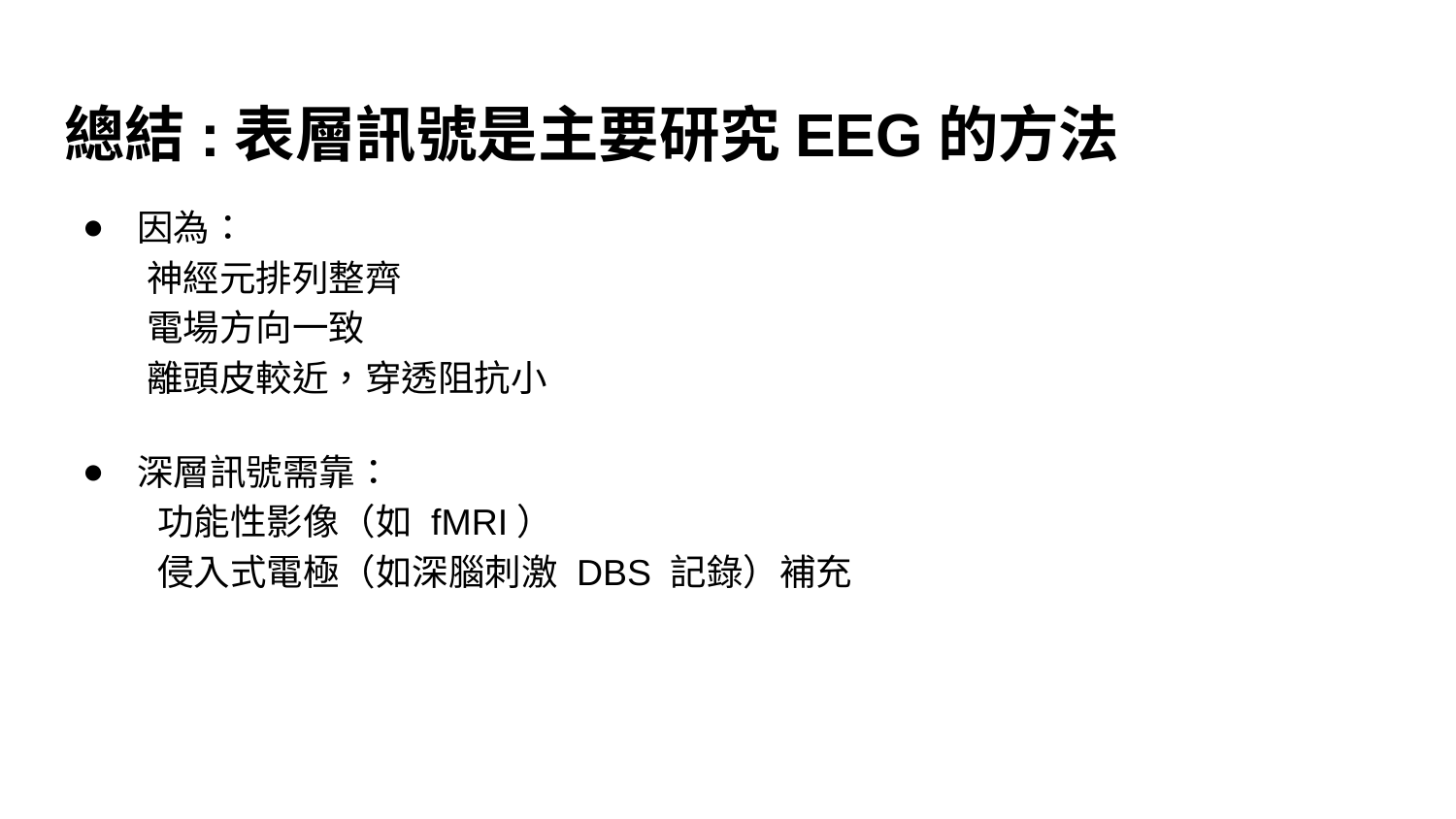

# 總結:表層訊號是主要研究EEG的方法
因為：
 神經元排列整齊
 電場方向一致
 離頭皮較近，穿透阻抗小
深層訊號需靠：
  功能性影像（如 fMRI）
  侵入式電極（如深腦刺激 DBS 記錄）補充